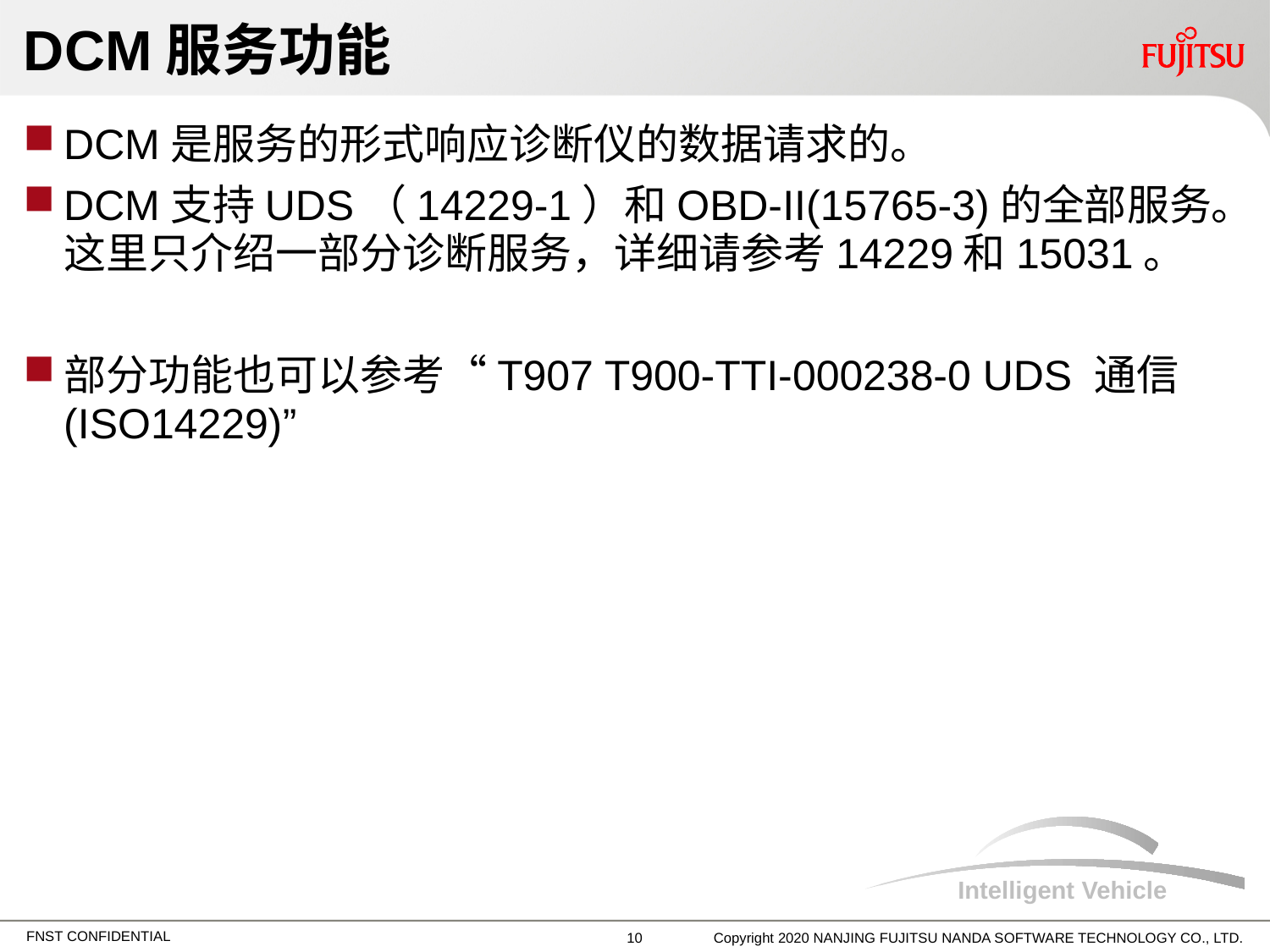

# DCM服务功能
DCM是服务的形式响应诊断仪的数据请求的。
DCM支持UDS（14229-1）和OBD-II(15765-3)的全部服务。这里只介绍一部分诊断服务，详细请参考14229和15031。

部分功能也可以参考“T907 T900-TTI-000238-0 UDS 通信(ISO14229)”
10
Copyright 2020 NANJING FUJITSU NANDA SOFTWARE TECHNOLOGY CO., LTD.